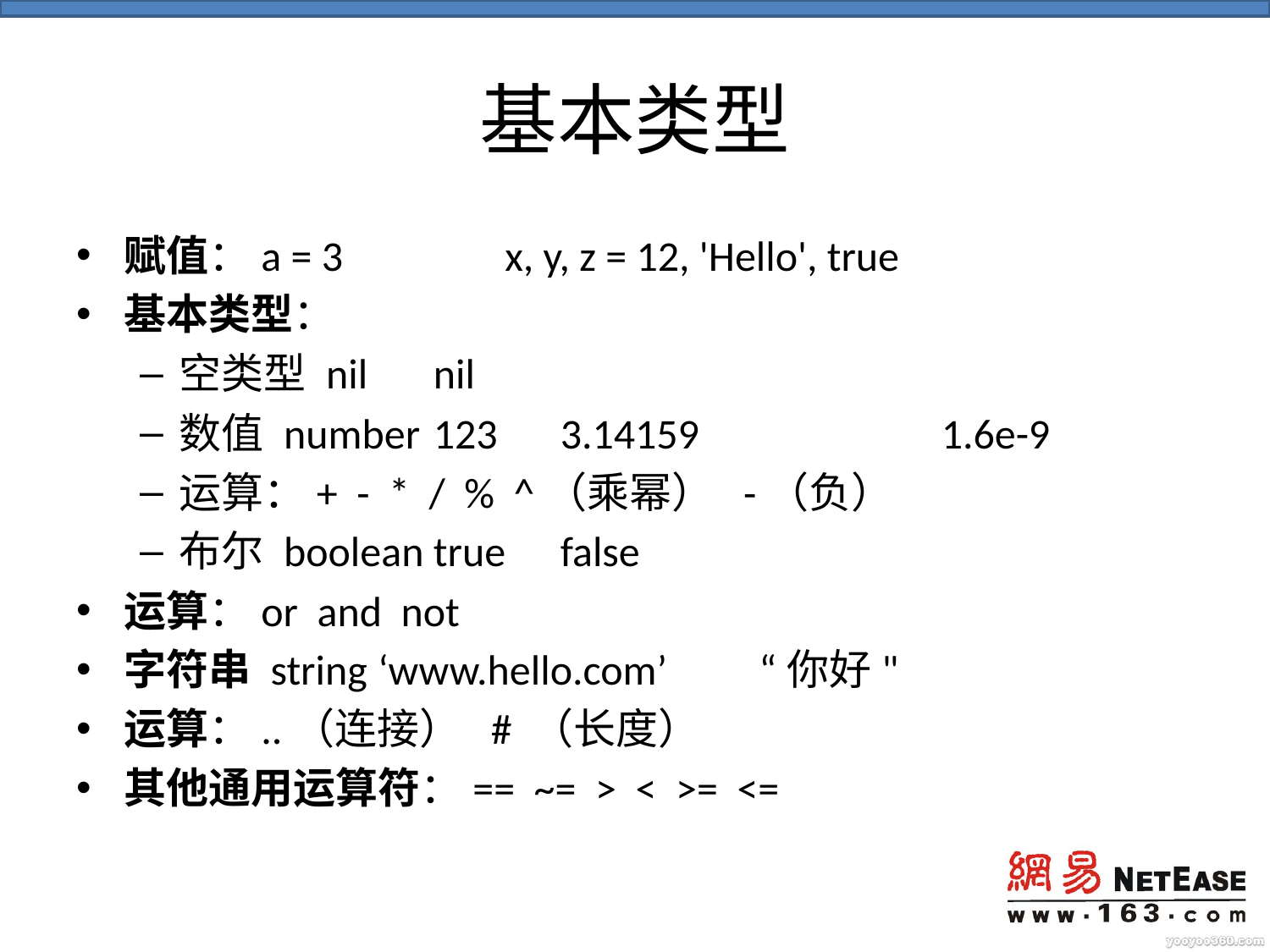

# 基本类型
赋值：a = 3		x, y, z = 12, 'Hello', true
基本类型：
空类型 nil	nil
数值 number	123	3.14159		1.6e-9
运算：+  -  *  /  %  ^（乘幂）  -（负）
布尔 boolean	true	false
运算：or  and  not
字符串 string	‘www.hello.com’	“你好"
运算：..（连接）  # （长度）
其他通用运算符：==  ~=  >  <  >=  <=